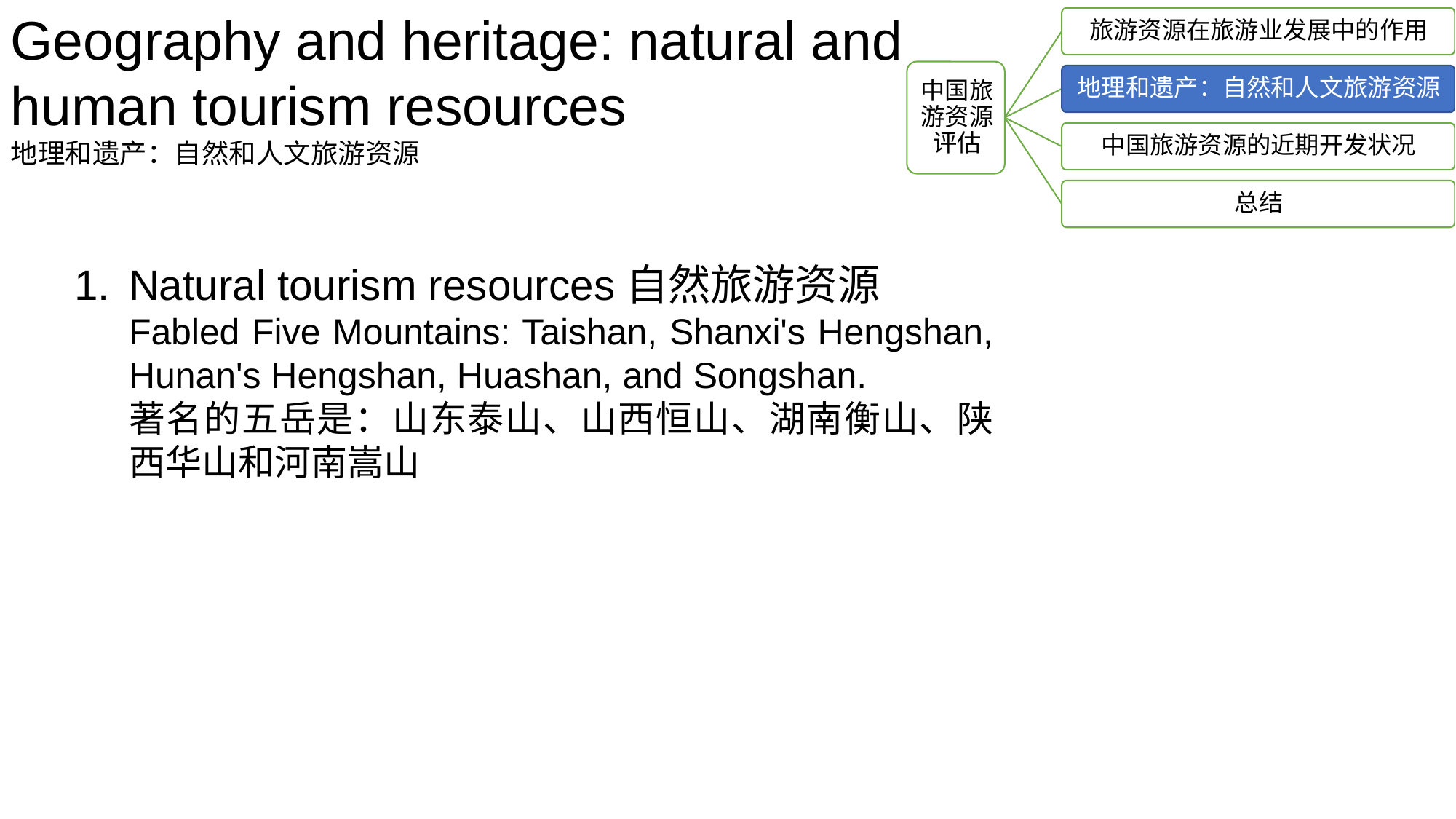

Geography and heritage: natural and human tourism resources
地理和遗产：自然和人文旅游资源
中国旅游资源评估

旅游资源在旅游业发展中的作用

地理和遗产：自然和人文旅游资源

中国旅游资源的近期开发状况

总结
Natural tourism resources自然旅游资源
Fabled Five Mountains: Taishan, Shanxi's Hengshan, Hunan's Hengshan, Huashan, and Songshan.
著名的五岳是：山东泰山、山西恒山、湖南衡山、陕西华山和河南嵩山